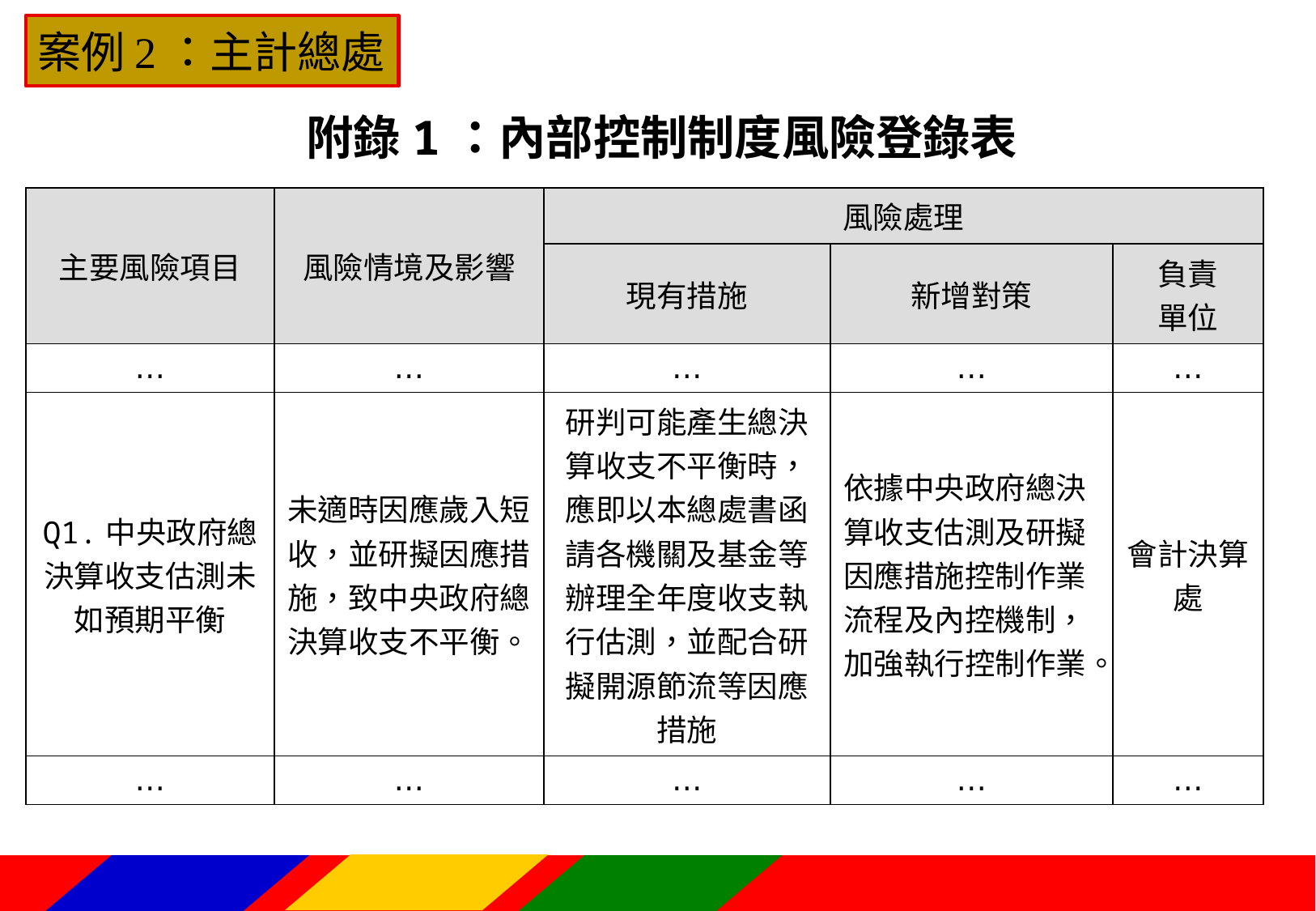

案例2：主計總處
附錄1：內部控制制度風險登錄表
| 主要風險項目 | 風險情境及影響 | 風險處理 |  |  |
| --- | --- | --- | --- | --- |
|  |  | 現有措施 | 新增對策 | 負責 單位 |
| … | … | … | … | … |
| Q1.中央政府總決算收支估測未如預期平衡 | 未適時因應歲入短收，並研擬因應措施，致中央政府總決算收支不平衡。 | 研判可能產生總決算收支不平衡時，應即以本總處書函請各機關及基金等辦理全年度收支執行估測，並配合研擬開源節流等因應措施 | 依據中央政府總決算收支估測及研擬因應措施控制作業流程及內控機制，加強執行控制作業。 | 會計決算處 |
| … | … | … | … | … |

99